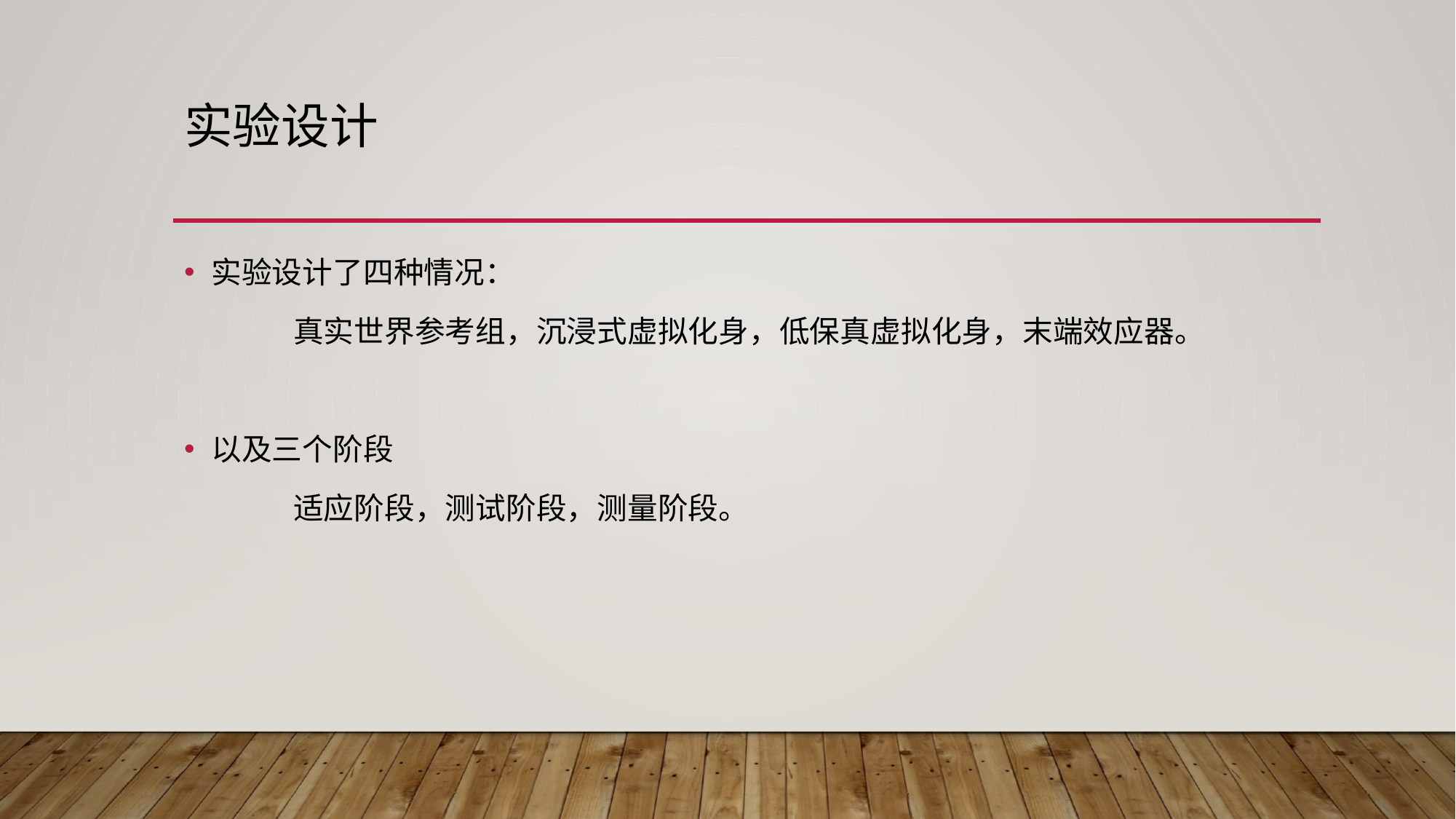

# 实验设计
实验设计了四种情况：
	真实世界参考组，沉浸式虚拟化身，低保真虚拟化身，末端效应器。

以及三个阶段
	适应阶段，测试阶段，测量阶段。